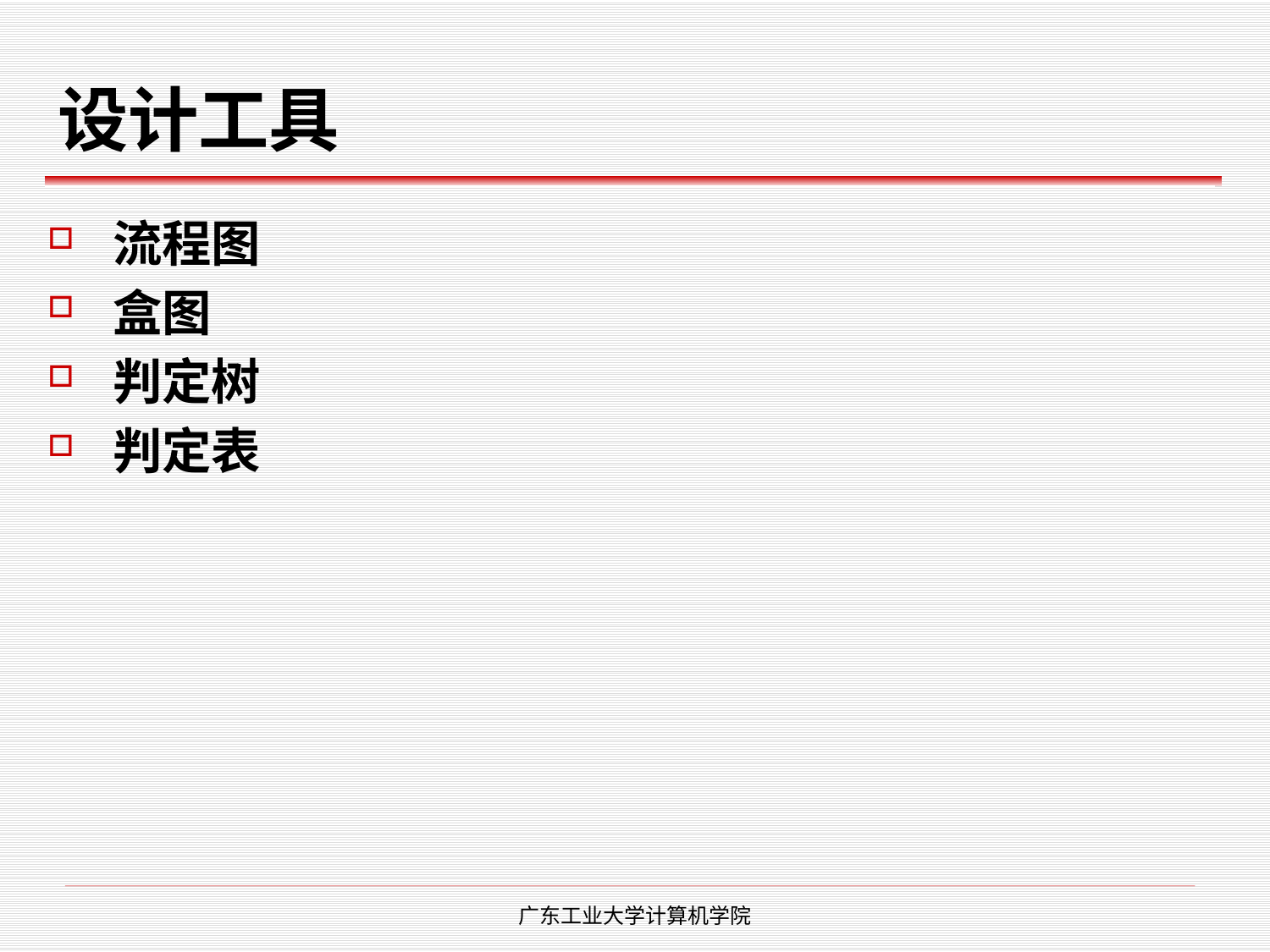

# 设计工具
流程图
盒图
判定树
判定表

广东工业大学计算机学院
16